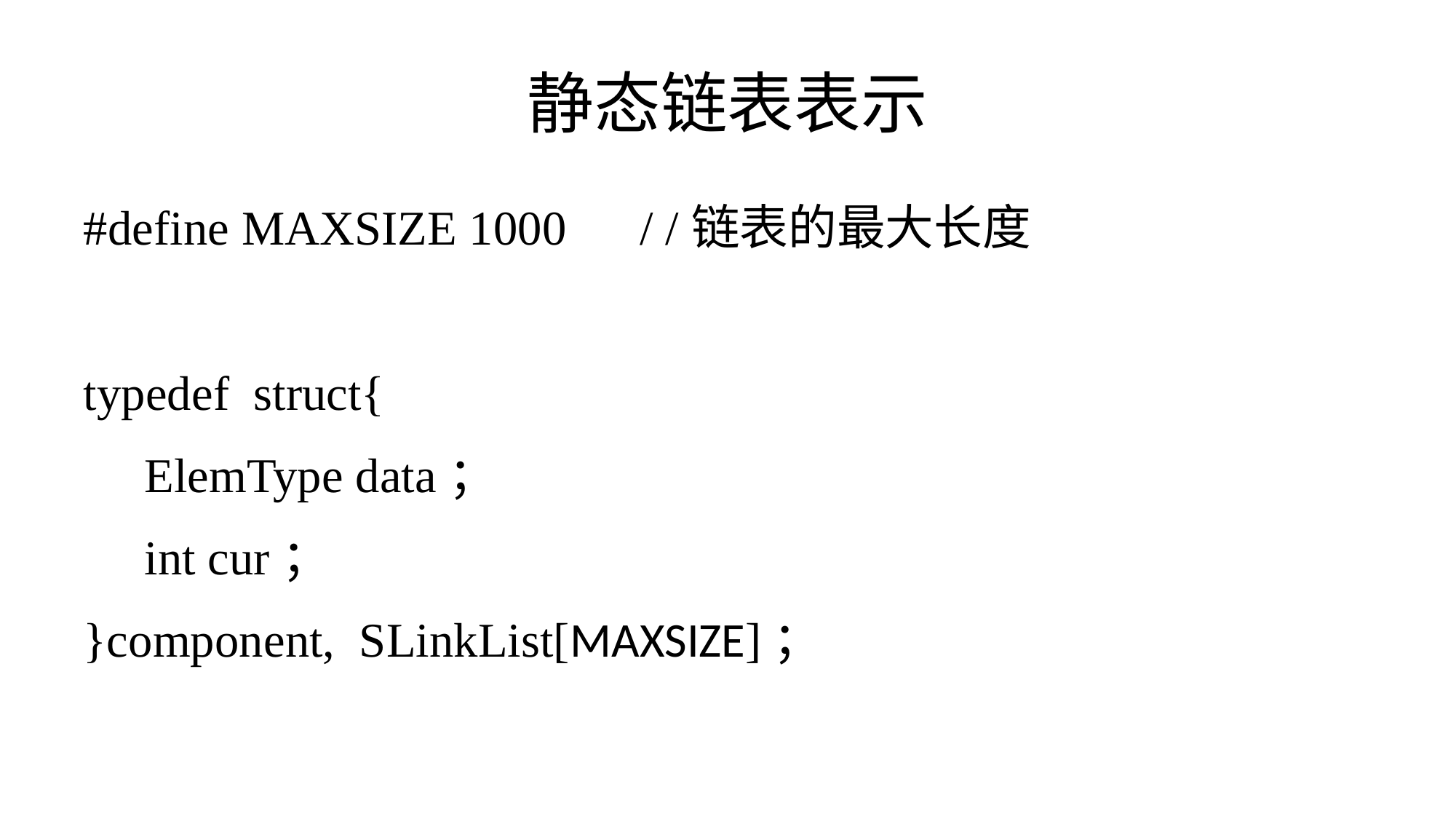

# 静态链表表示
#define MAXSIZE 1000      / /链表的最大长度

typedef  struct{
     ElemType data；
     int cur；
}component,  SLinkList[MAXSIZE]；